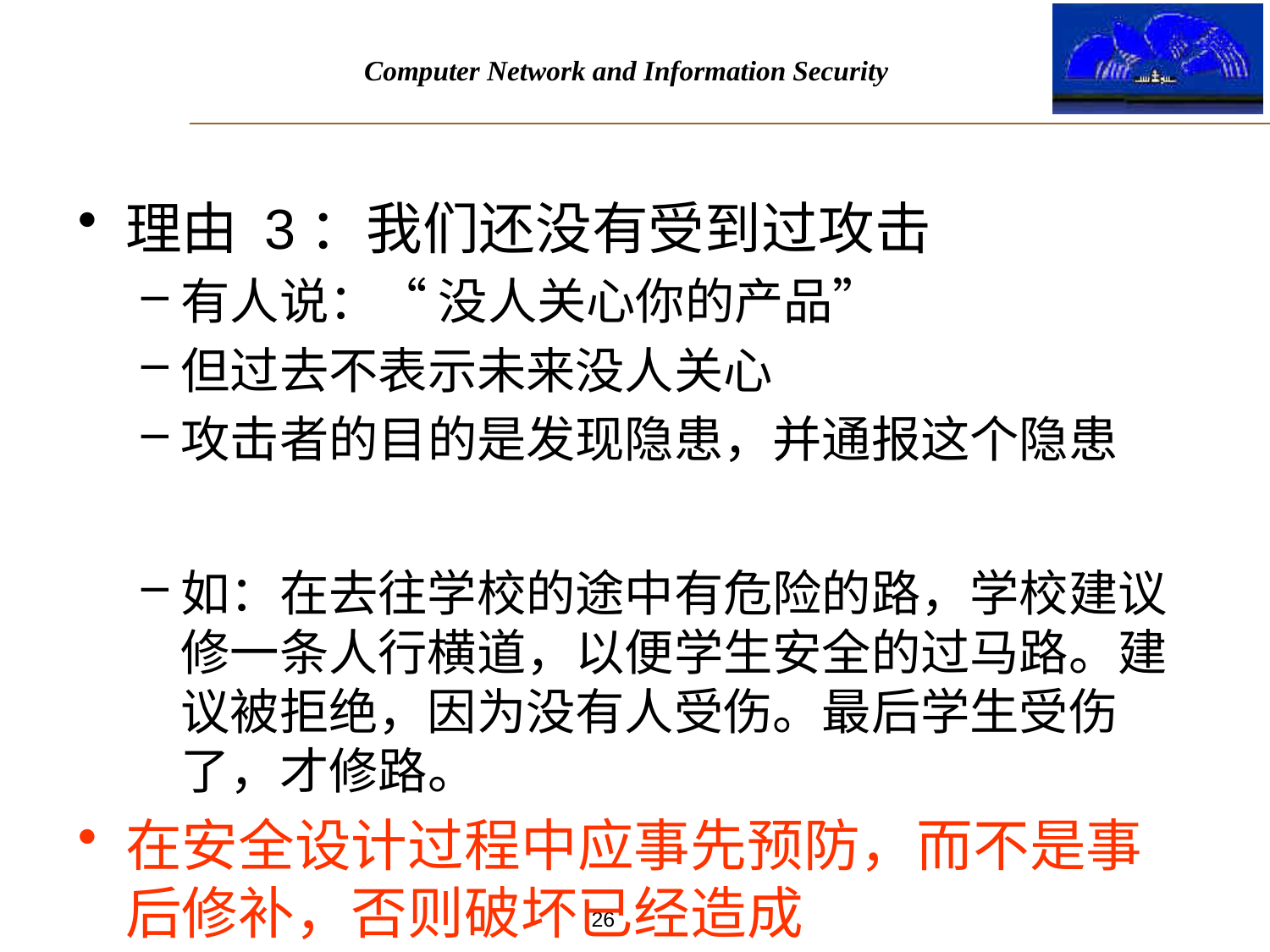

理由 3：我们还没有受到过攻击
有人说：“ 没人关心你的产品”
但过去不表示未来没人关心
攻击者的目的是发现隐患，并通报这个隐患

如：在去往学校的途中有危险的路，学校建议修一条人行横道，以便学生安全的过马路。建议被拒绝，因为没有人受伤。最后学生受伤了，才修路。
在安全设计过程中应事先预防，而不是事后修补，否则破坏已经造成

26